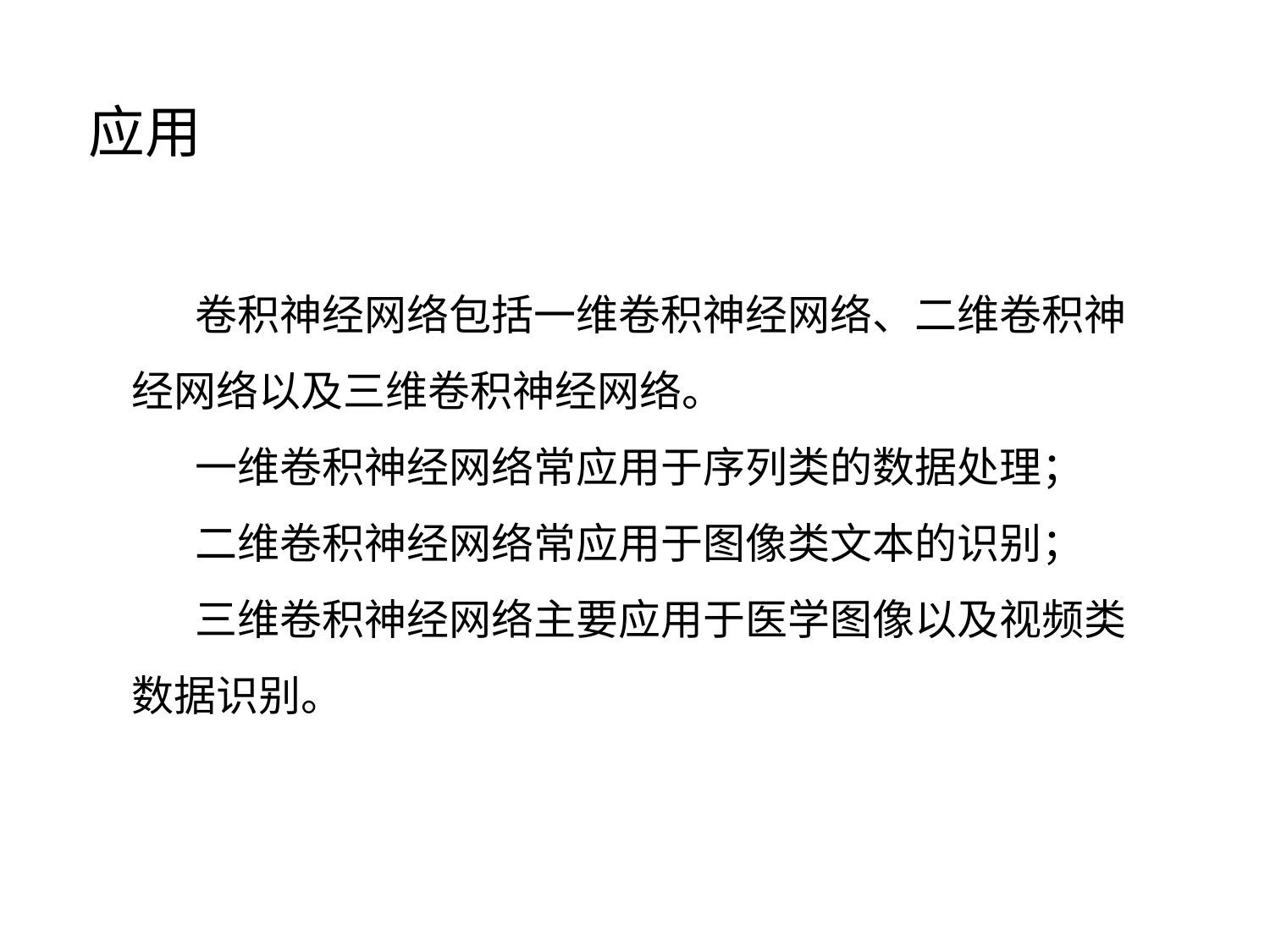

应用
卷积神经网络包括一维卷积神经网络、二维卷积神经网络以及三维卷积神经网络。
一维卷积神经网络常应用于序列类的数据处理；
二维卷积神经网络常应用于图像类文本的识别；
三维卷积神经网络主要应用于医学图像以及视频类数据识别。